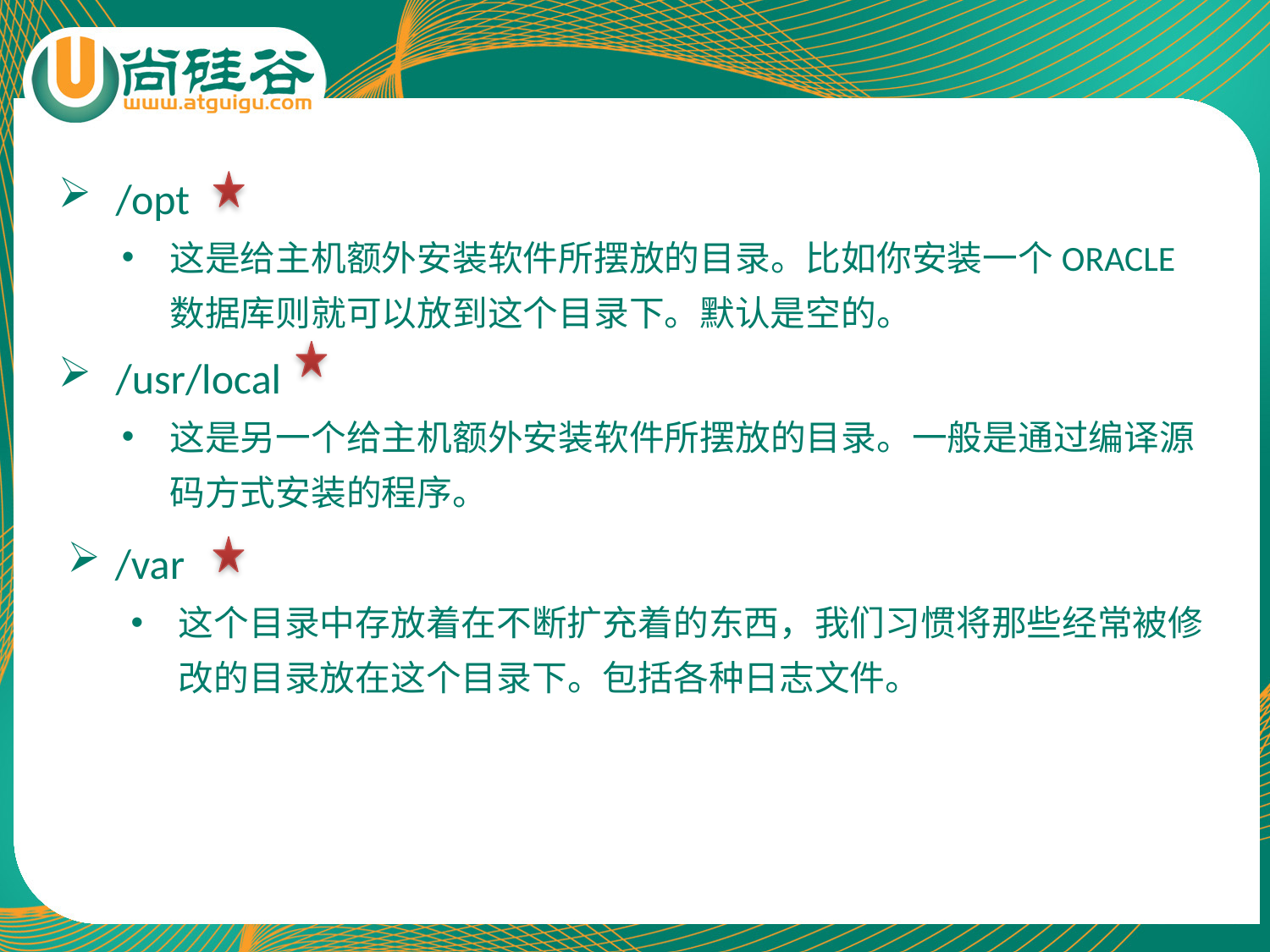

/opt
这是给主机额外安装软件所摆放的目录。比如你安装一个ORACLE数据库则就可以放到这个目录下。默认是空的。

 /usr/local
这是另一个给主机额外安装软件所摆放的目录。一般是通过编译源码方式安装的程序。

/var
这个目录中存放着在不断扩充着的东西，我们习惯将那些经常被修改的目录放在这个目录下。包括各种日志文件。